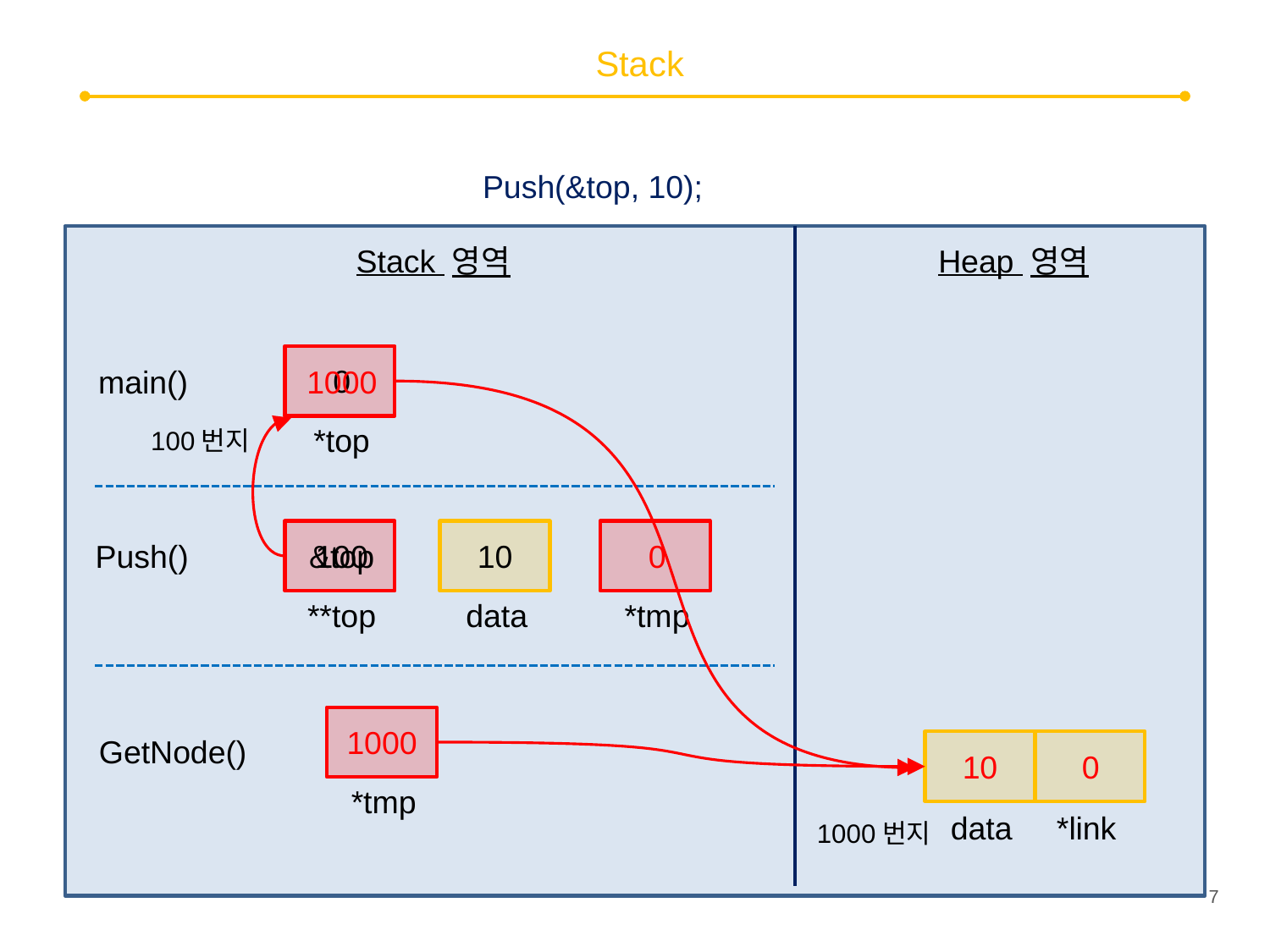

# Stack
Push(&top, 10);

Stack 영역
Heap 영역

0
main()
1000
*top
100번지

Push()
&top
100
10
0
**top
data
*tmp

1000
GetNode()

10
0
*tmp
data     *link
1000번지